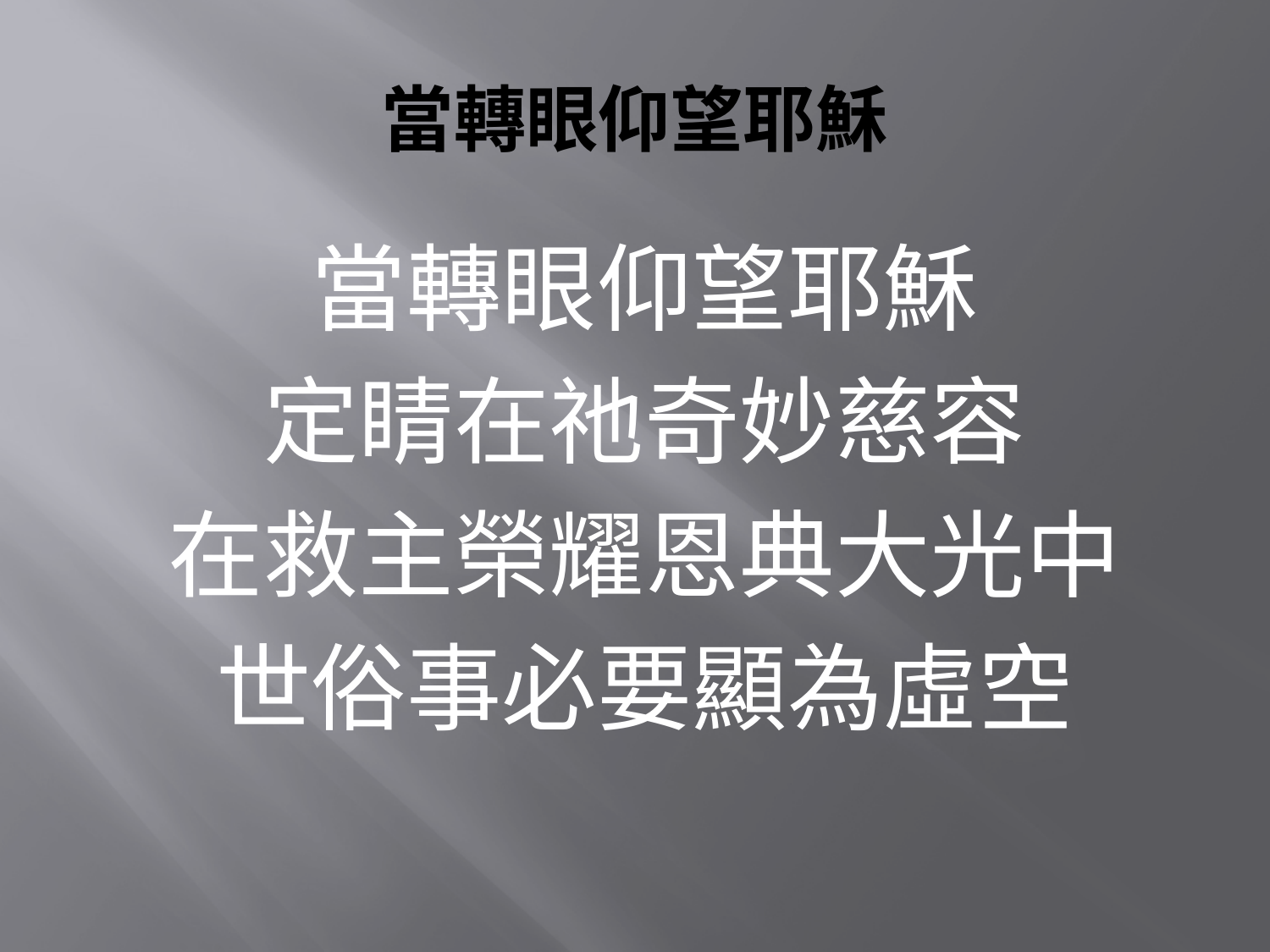

# 當轉眼仰望耶穌
當轉眼仰望耶穌
定睛在祂奇妙慈容
在救主榮耀恩典大光中
世俗事必要顯為虛空